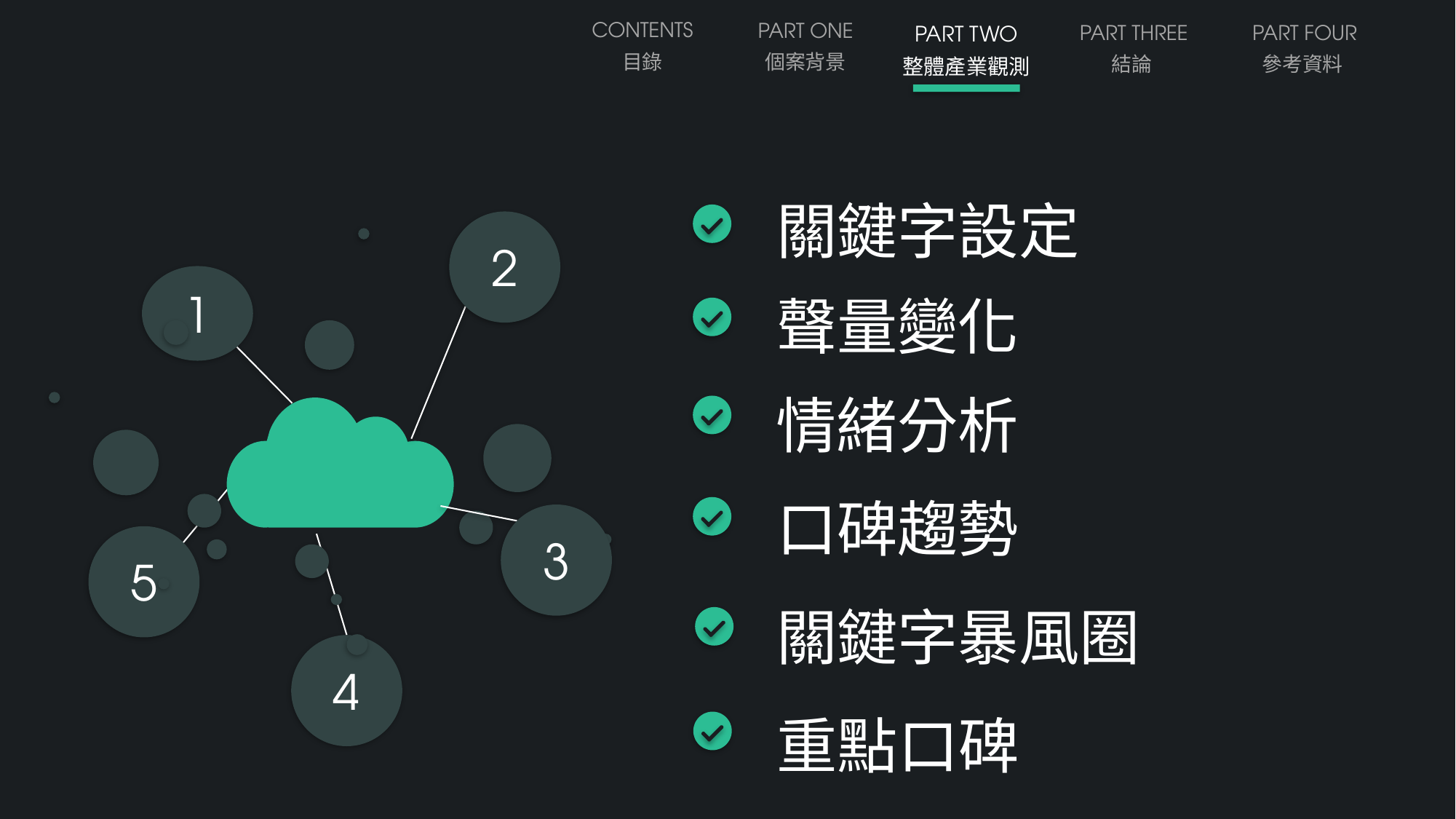

CONTENTS
目錄
PART ONE
個案背景
PART TWO
整體產業觀測
PART THREE
結論
PART FOUR
參考資料

關鍵字設定

2

1

5

4
聲量變化

情緒分析

口碑趨勢

3
關鍵字暴風圈

重點口碑